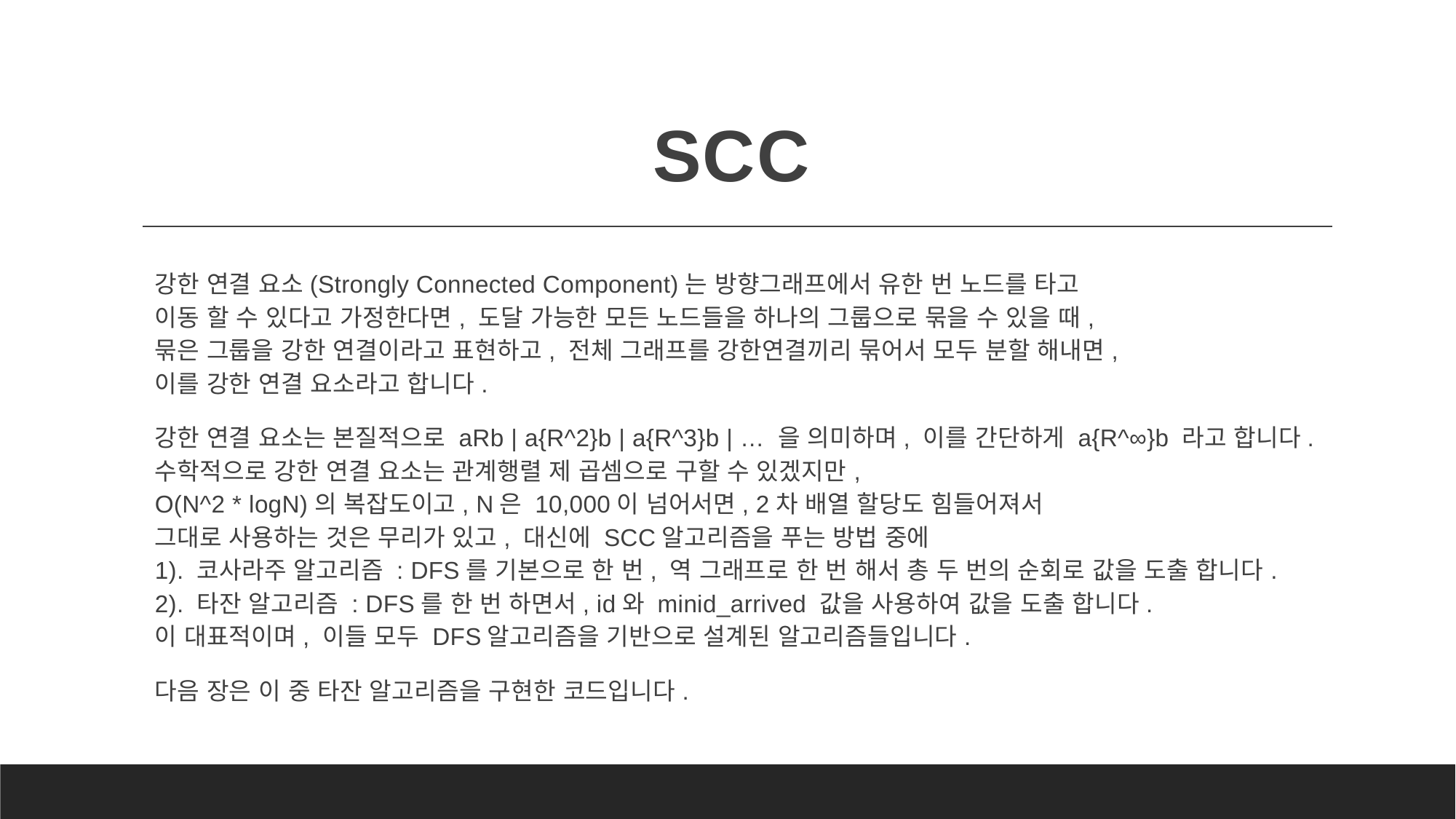

# SCC
강한 연결 요소(Strongly Connected Component)는 방향그래프에서 유한 번 노드를 타고
이동 할 수 있다고 가정한다면, 도달 가능한 모든 노드들을 하나의 그룹으로 묶을 수 있을 때,
묶은 그룹을 강한 연결이라고 표현하고, 전체 그래프를 강한연결끼리 묶어서 모두 분할 해내면,
이를 강한 연결 요소라고 합니다.
강한 연결 요소는 본질적으로 aRb | a{R^2}b | a{R^3}b | … 을 의미하며, 이를 간단하게 a{R^∞}b 라고 합니다.
수학적으로 강한 연결 요소는 관계행렬 제 곱셈으로 구할 수 있겠지만,
O(N^2 * logN)의 복잡도이고, N은 10,000이 넘어서면, 2차 배열 할당도 힘들어져서
그대로 사용하는 것은 무리가 있고, 대신에 SCC알고리즘을 푸는 방법 중에
1). 코사라주 알고리즘 : DFS를 기본으로 한 번, 역 그래프로 한 번 해서 총 두 번의 순회로 값을 도출 합니다.
2). 타잔 알고리즘 : DFS를 한 번 하면서, id와 minid_arrived 값을 사용하여 값을 도출 합니다.
이 대표적이며, 이들 모두 DFS알고리즘을 기반으로 설계된 알고리즘들입니다.
다음 장은 이 중 타잔 알고리즘을 구현한 코드입니다.